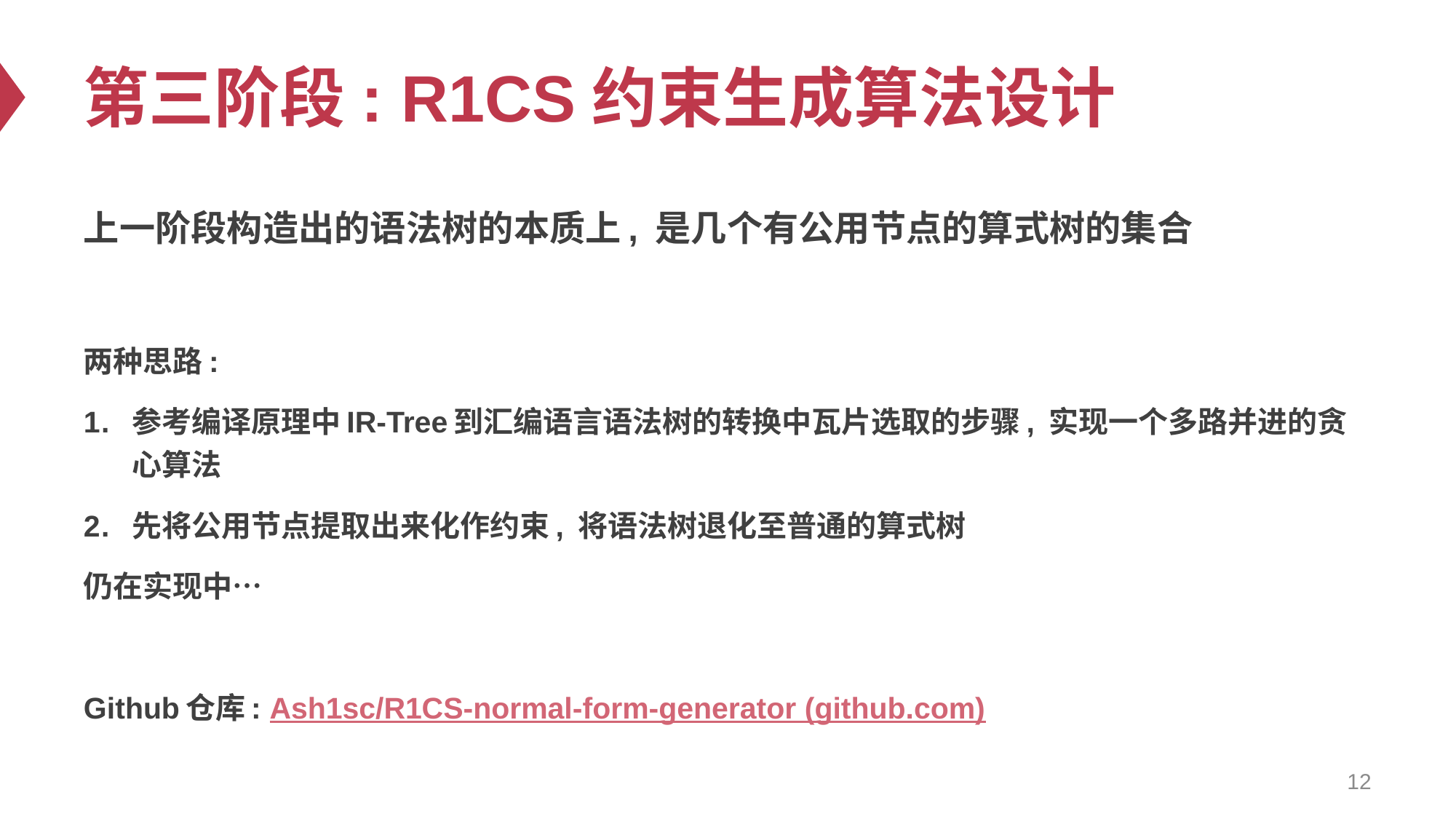

# 第三阶段: R1CS约束生成算法设计
上一阶段构造出的语法树的本质上, 是几个有公用节点的算式树的集合

两种思路:
参考编译原理中IR-Tree到汇编语言语法树的转换中瓦片选取的步骤, 实现一个多路并进的贪心算法
先将公用节点提取出来化作约束, 将语法树退化至普通的算式树
仍在实现中…

Github仓库: Ash1sc/R1CS-normal-form-generator (github.com)

12